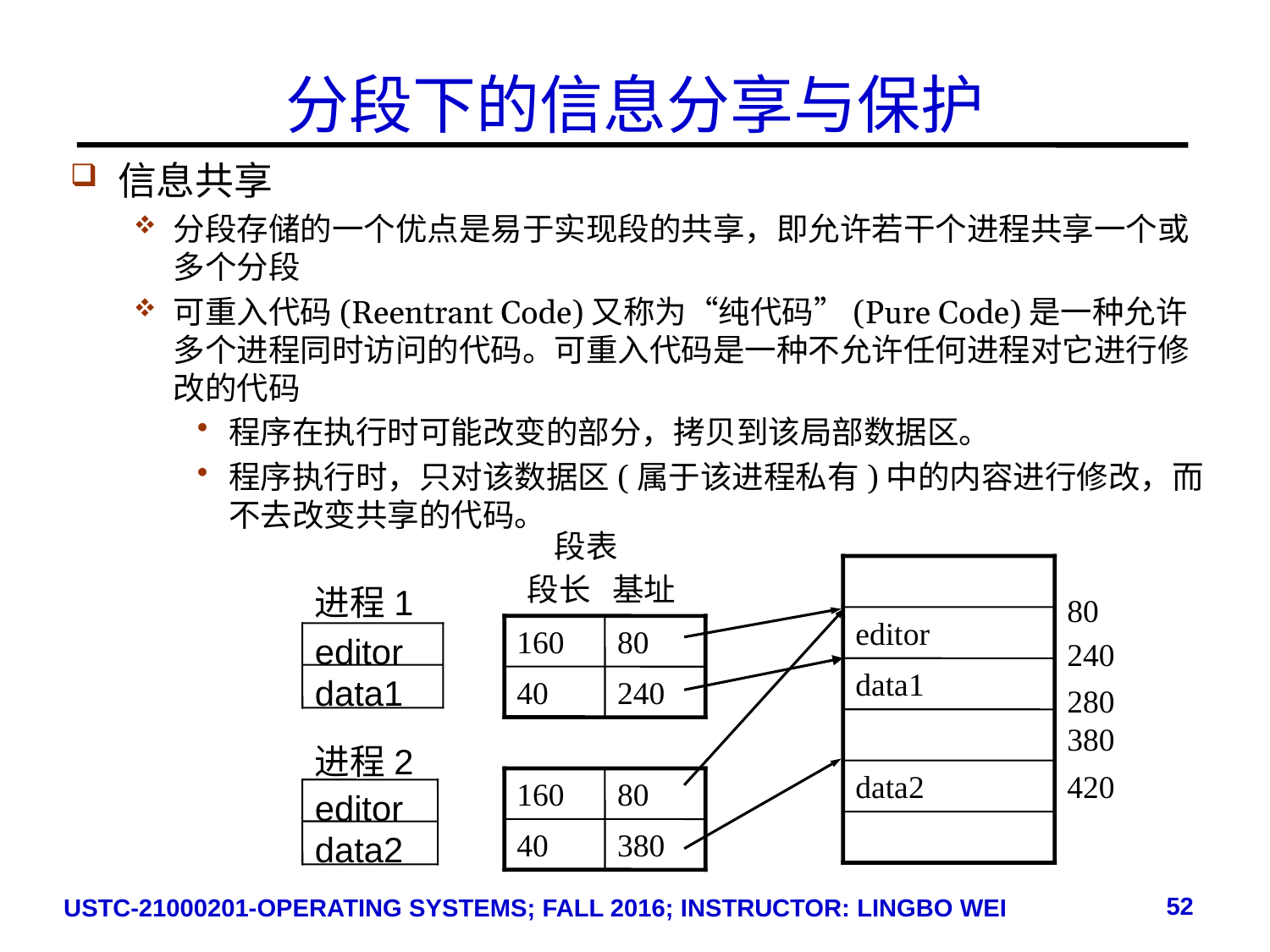

# 分段下的信息分享与保护
信息共享
分段存储的一个优点是易于实现段的共享，即允许若干个进程共享一个或多个分段
可重入代码(Reentrant Code)又称为“纯代码”(Pure Code)是一种允许多个进程同时访问的代码。可重入代码是一种不允许任何进程对它进行修改的代码
程序在执行时可能改变的部分，拷贝到该局部数据区。
程序执行时，只对该数据区(属于该进程私有)中的内容进行修改，而不去改变共享的代码。

段表

段长   基址
进程1
80
240
280
380
420
editor

160

80

editor

data1

data1

40

240

进程2

data2

160

80

editor

40

380
data2

52
USTC-21000201-OPERATING SYSTEMS; FALL 2016; INSTRUCTOR: LINGBO WEI